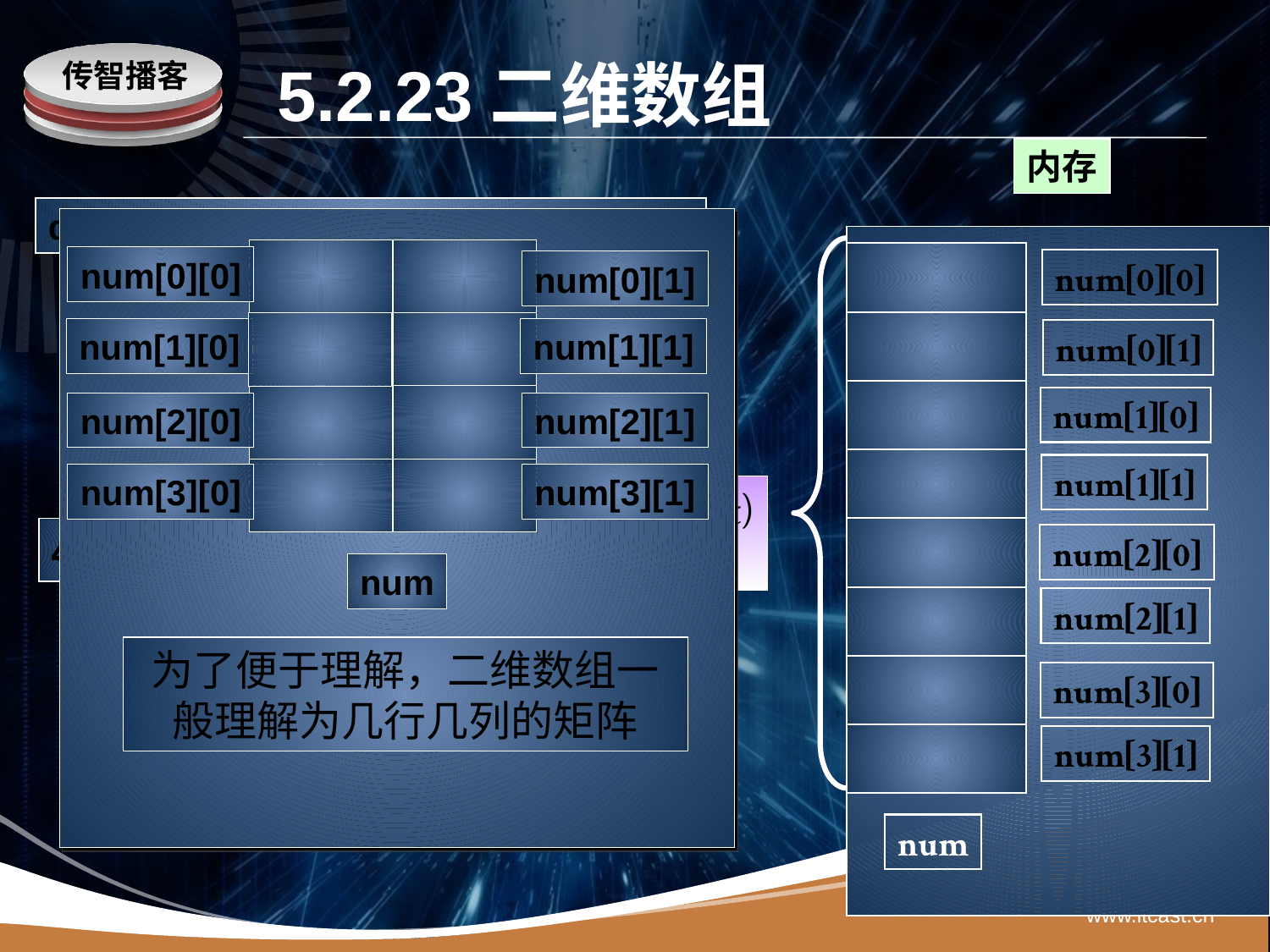

# 5.2.23二维数组
内存

datatype arrayName[rowsize][colsize];

num[0][0]
num[0][1]

num[1][0]
num[1][1]

num[2][0]
num[2][1]

num[3][0]
num[3][1]
num
为了便于理解，二维数组一般理解为几行几列的矩阵

num[0][0]
num[0][1]
num[1][0]
num[1][1]
num[2][0]
num[2][1]
num[3][0]
num[3][1]

int num[4][2];

8*sizeof(int)
字节
4 X 2 = 8
num
www.itcast.cn